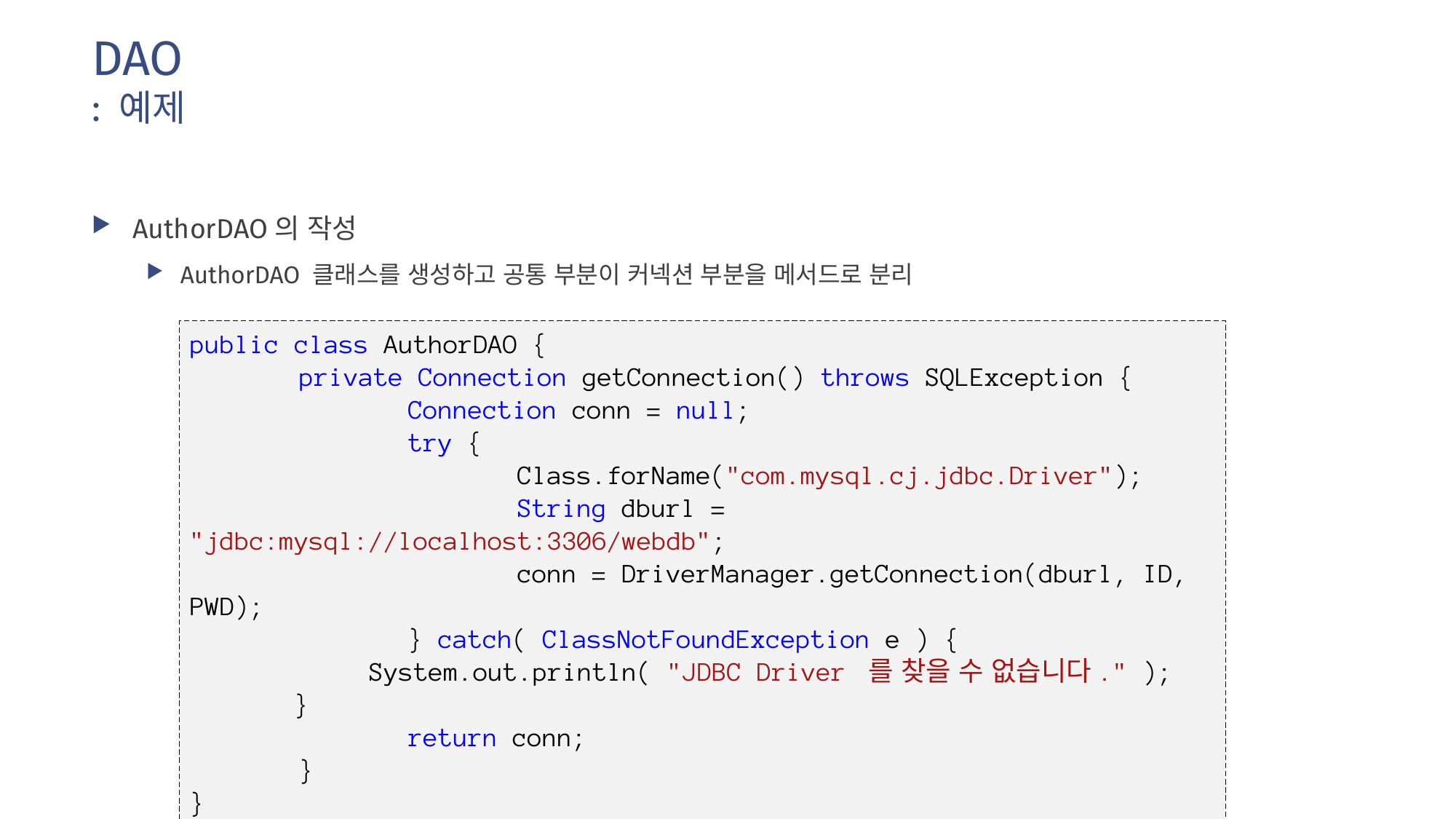

# DAO : 예제

AuthorDAO의 작성
AuthorDAO 클래스를 생성하고 공통 부분이 커넥션 부분을 메서드로 분리
public class AuthorDAO {
	private Connection getConnection() throws SQLException {
		Connection conn = null;
		try {
			Class.forName("com.mysql.cj.jdbc.Driver");
			String dburl = "jdbc:mysql://localhost:3306/webdb";
			conn = DriverManager.getConnection(dburl, ID, PWD);
		} catch( ClassNotFoundException e ) {
            System.out.println( "JDBC Driver 를 찾을 수 없습니다." );
       }
		return conn;
	}
}